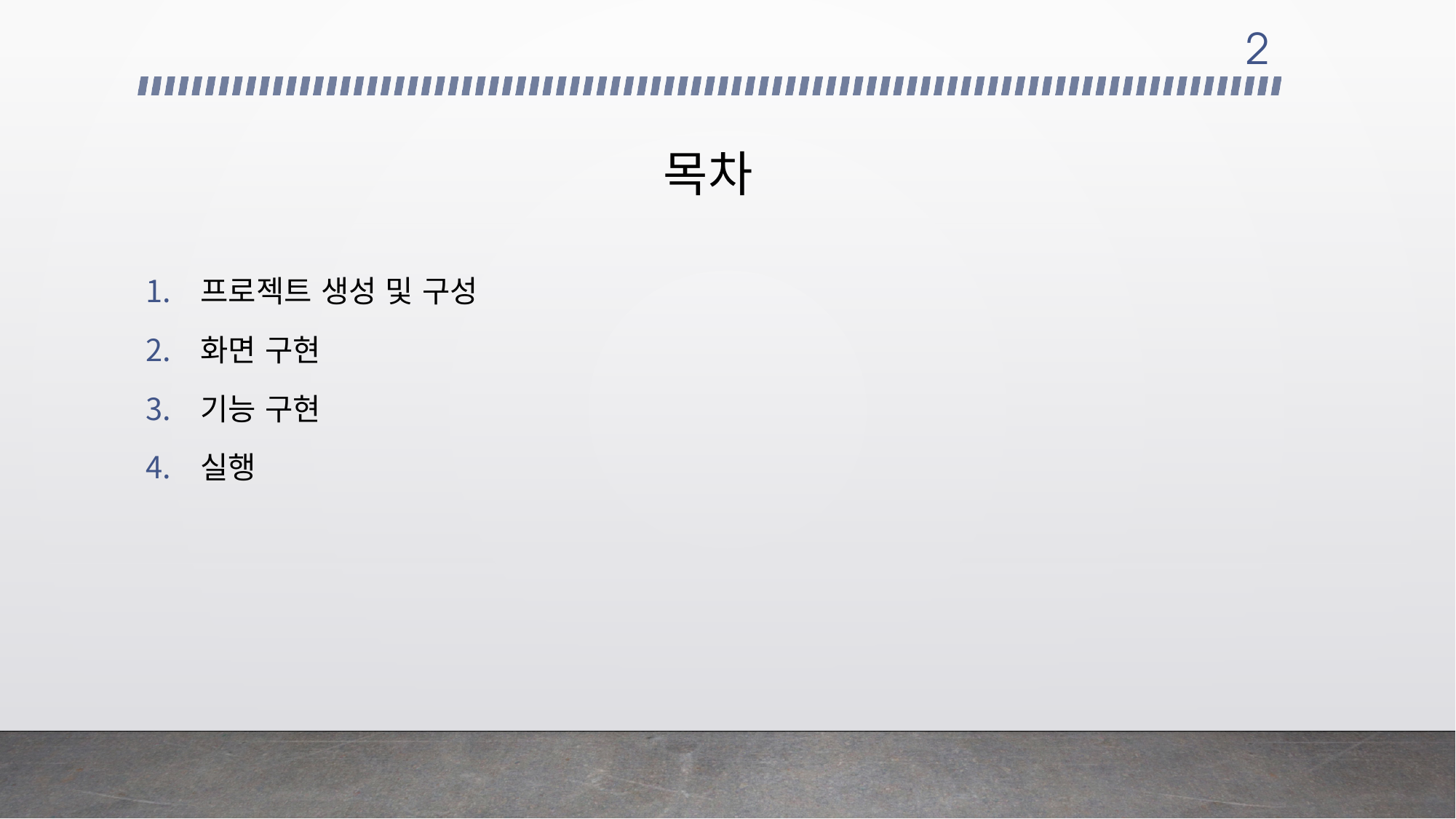

2
# 목차
프로젝트 생성 및 구성
화면 구현
기능 구현
실행